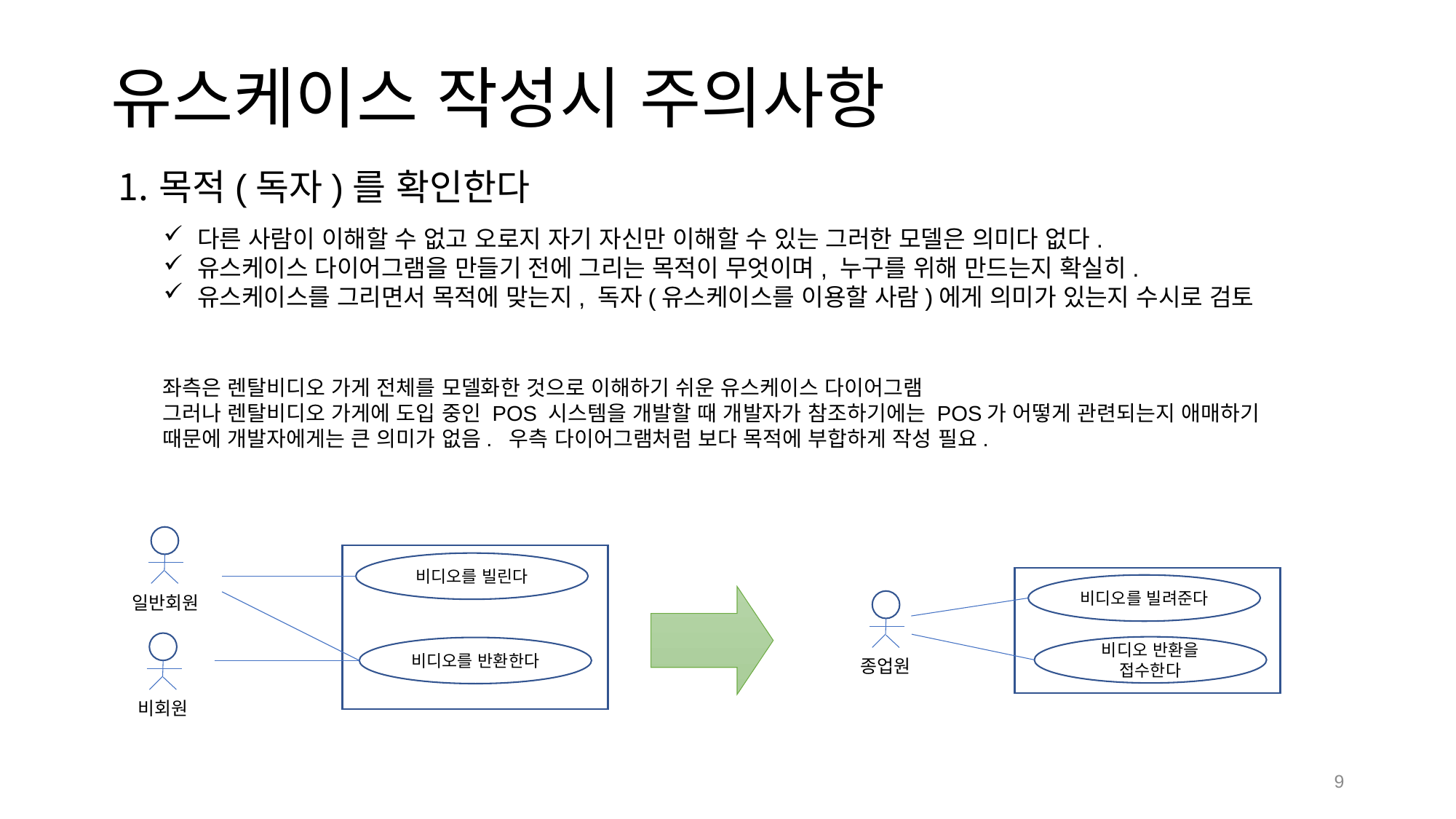

# 유스케이스 작성시 주의사항
목적(독자)를 확인한다
다른 사람이 이해할 수 없고 오로지 자기 자신만 이해할 수 있는 그러한 모델은 의미다 없다.
유스케이스 다이어그램을 만들기 전에 그리는 목적이 무엇이며, 누구를 위해 만드는지 확실히.
유스케이스를 그리면서 목적에 맞는지, 독자(유스케이스를 이용할 사람)에게 의미가 있는지 수시로 검토
좌측은 렌탈비디오 가게 전체를 모델화한 것으로 이해하기 쉬운 유스케이스 다이어그램
그러나 렌탈비디오 가게에 도입 중인 POS 시스템을 개발할 때 개발자가 참조하기에는 POS가 어떻게 관련되는지 애매하기
때문에 개발자에게는 큰 의미가 없음.  우측 다이어그램처럼 보다 목적에 부합하게 작성 필요.

비디오를 빌린다

비디오를 빌려준다
일반회원

비디오 반환을 접수한다
비디오를 반환한다
종업원
비회원
9